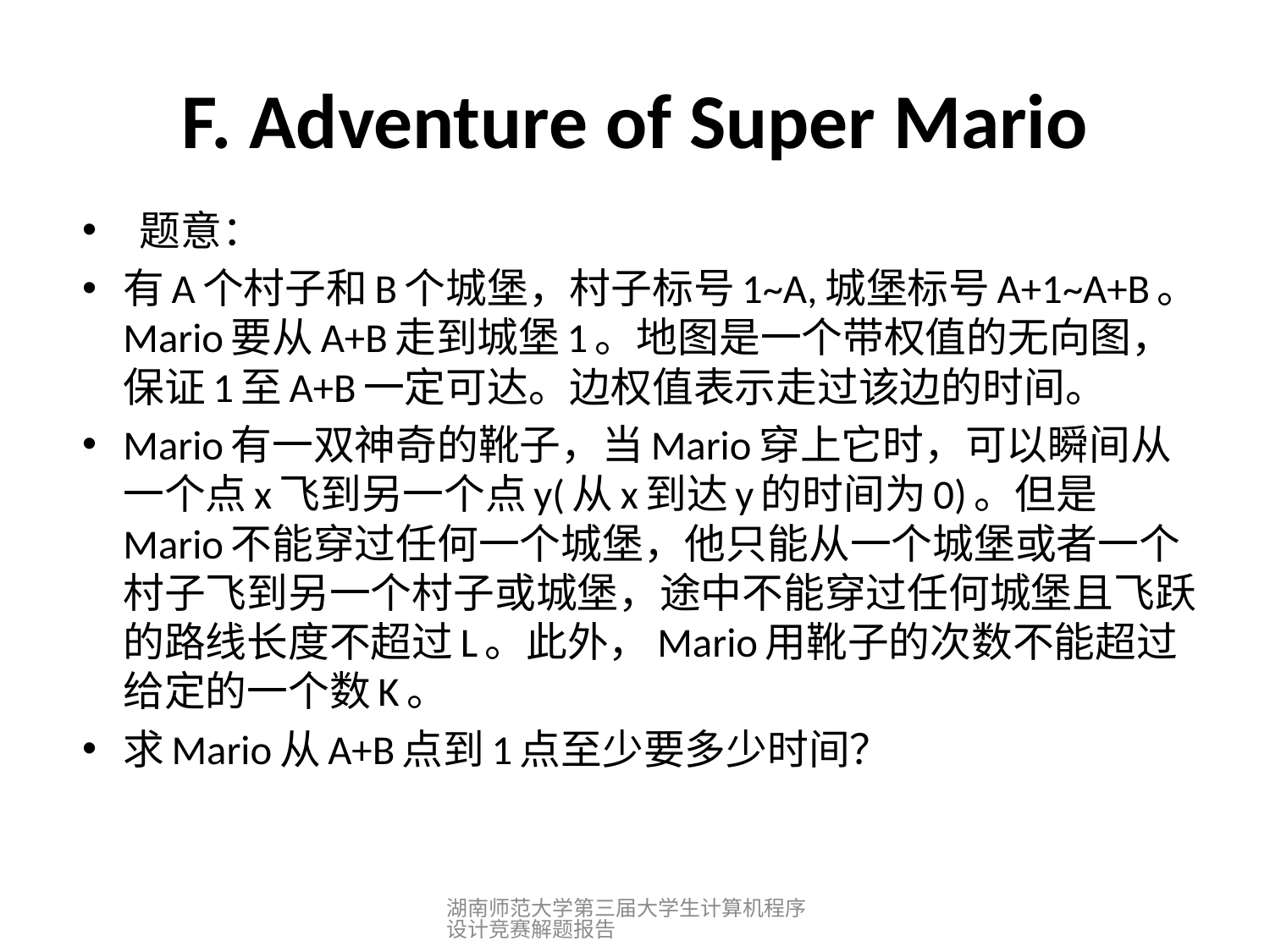

# F. Adventure of Super Mario
 题意：
有A个村子和B个城堡，村子标号1~A,城堡标号A+1~A+B。Mario要从A+B走到城堡1。地图是一个带权值的无向图，保证1至A+B一定可达。边权值表示走过该边的时间。
Mario有一双神奇的靴子，当Mario穿上它时，可以瞬间从一个点x飞到另一个点y(从x到达y的时间为0)。但是Mario不能穿过任何一个城堡，他只能从一个城堡或者一个村子飞到另一个村子或城堡，途中不能穿过任何城堡且飞跃的路线长度不超过L。此外，Mario用靴子的次数不能超过给定的一个数K。
求Mario从A+B点到1点至少要多少时间？

湖南师范大学第三届大学生计算机程序设计竞赛解题报告